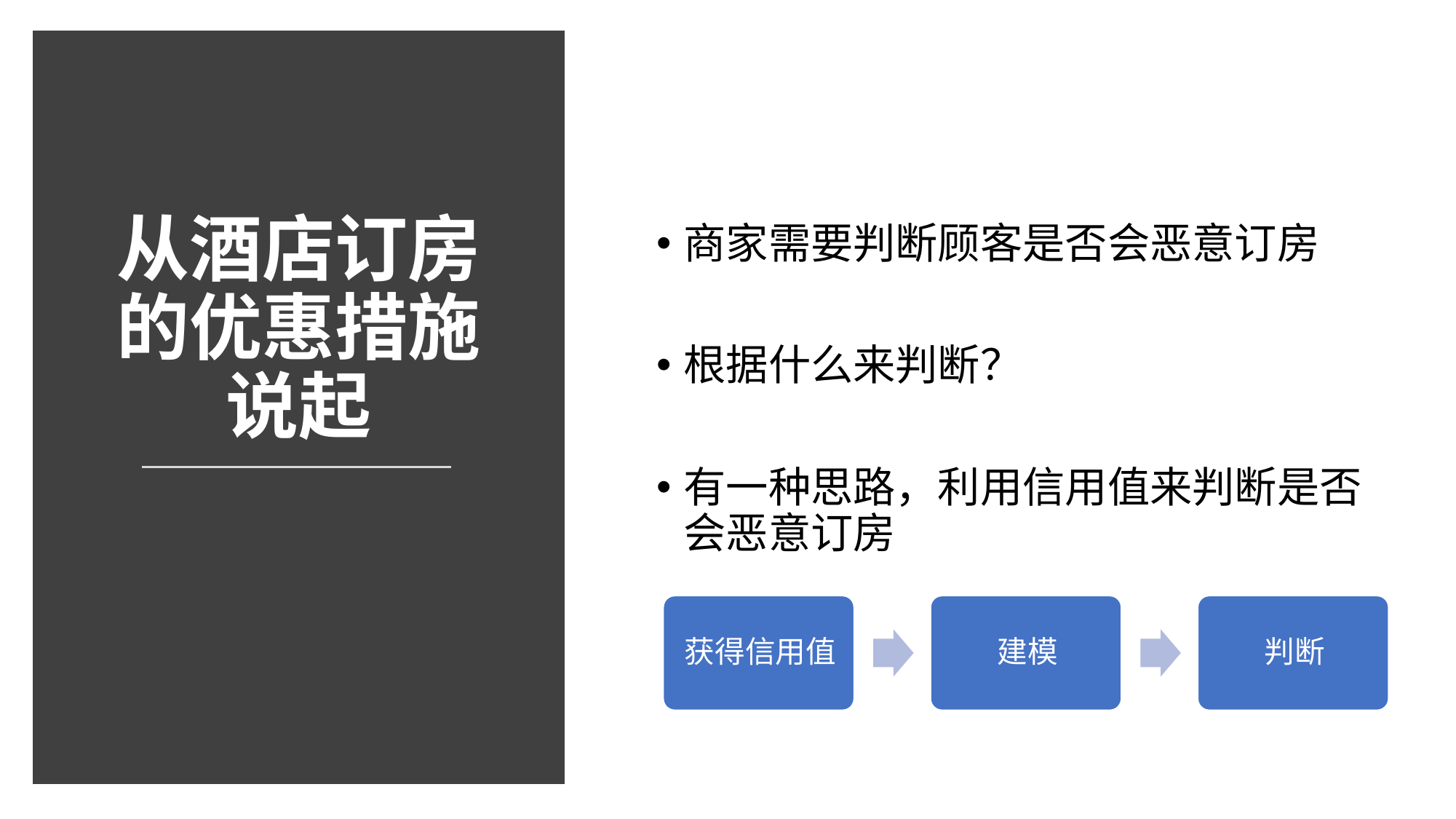

# 从酒店订房的优惠措施说起
商家需要判断顾客是否会恶意订房

根据什么来判断？

有一种思路，利用信用值来判断是否会恶意订房

获得信用值

建模

判断